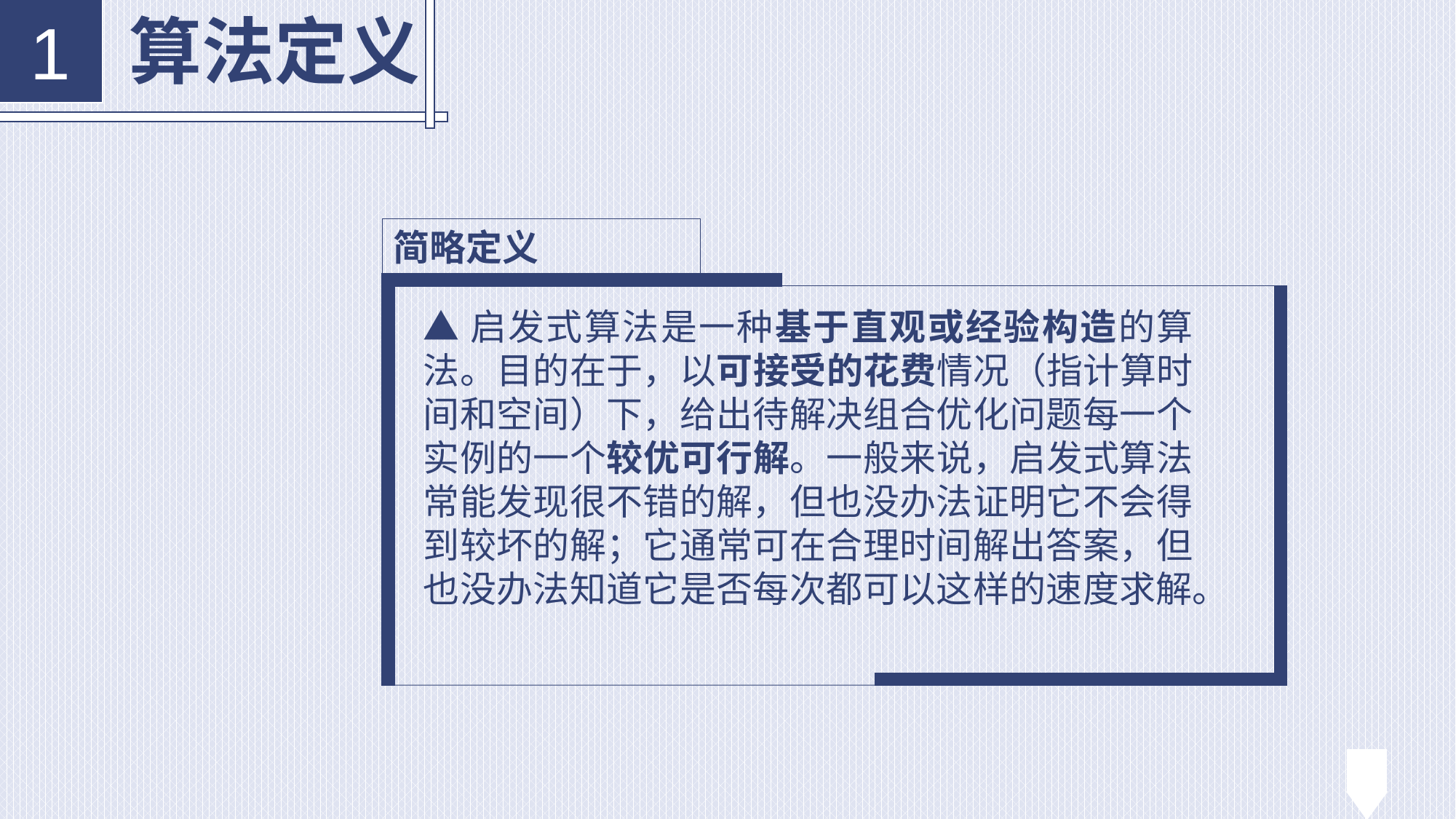

算法定义

1

简略定义

▲启发式算法是一种基于直观或经验构造的算法。目的在于，以可接受的花费情况（指计算时间和空间）下，给出待解决组合优化问题每一个实例的一个较优可行解。一般来说，启发式算法常能发现很不错的解，但也没办法证明它不会得到较坏的解；它通常可在合理时间解出答案，但也没办法知道它是否每次都可以这样的速度求解。

5